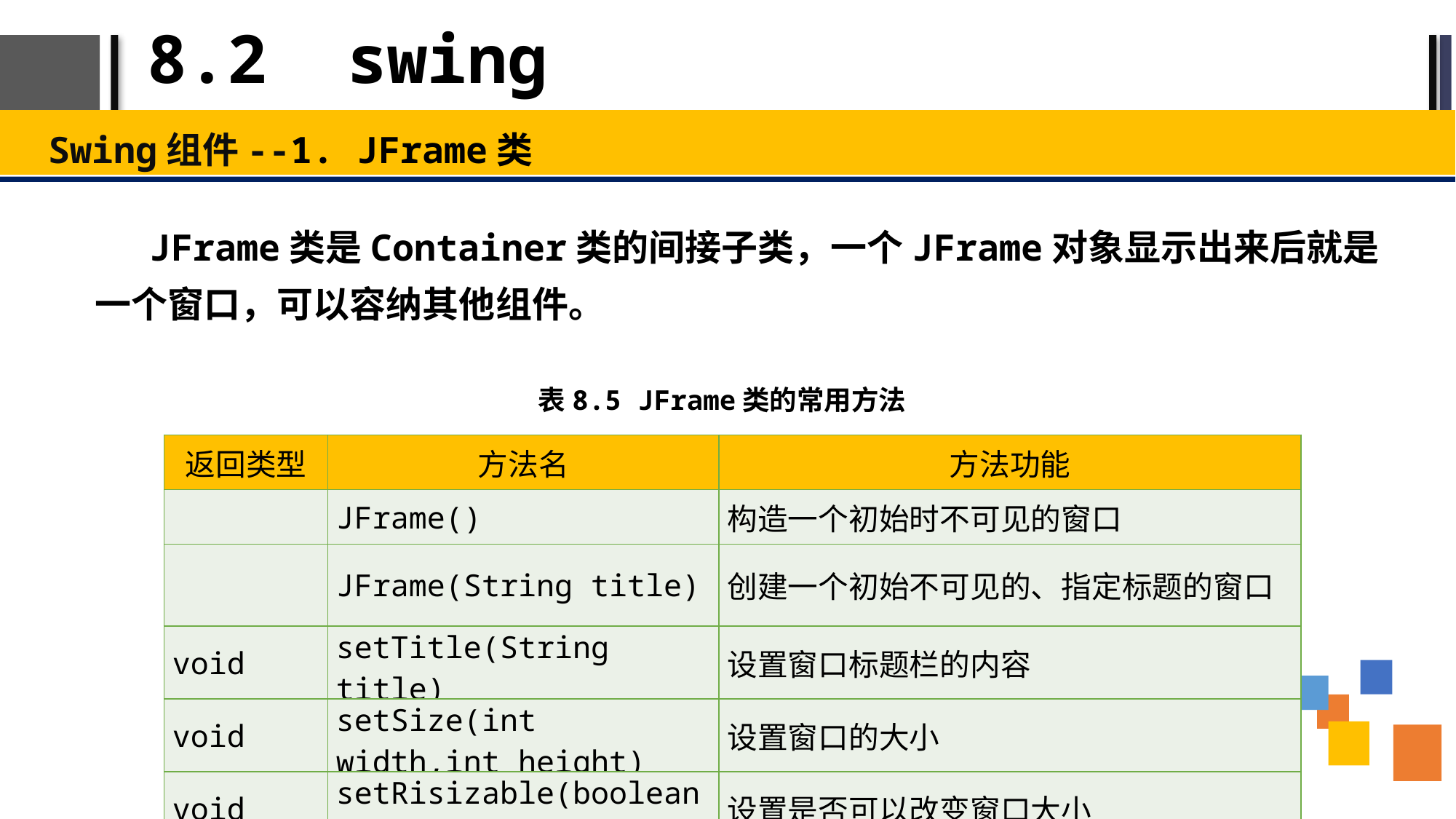

# 8.2  swing

Swing组件--1. JFrame类

JFrame类是Container类的间接子类，一个JFrame对象显示出来后就是一个窗口，可以容纳其他组件。
表8.5 JFrame类的常用方法
| 返回类型 | 方法名 | 方法功能 |
| --- | --- | --- |
|  | JFrame() | 构造一个初始时不可见的窗口 |
|  | JFrame(String title) | 创建一个初始不可见的、指定标题的窗口 |
| void | setTitle(String title) | 设置窗口标题栏的内容 |
| void | setSize(int width,int height) | 设置窗口的大小 |
| void | setRisizable(boolean r) | 设置是否可以改变窗口大小 |